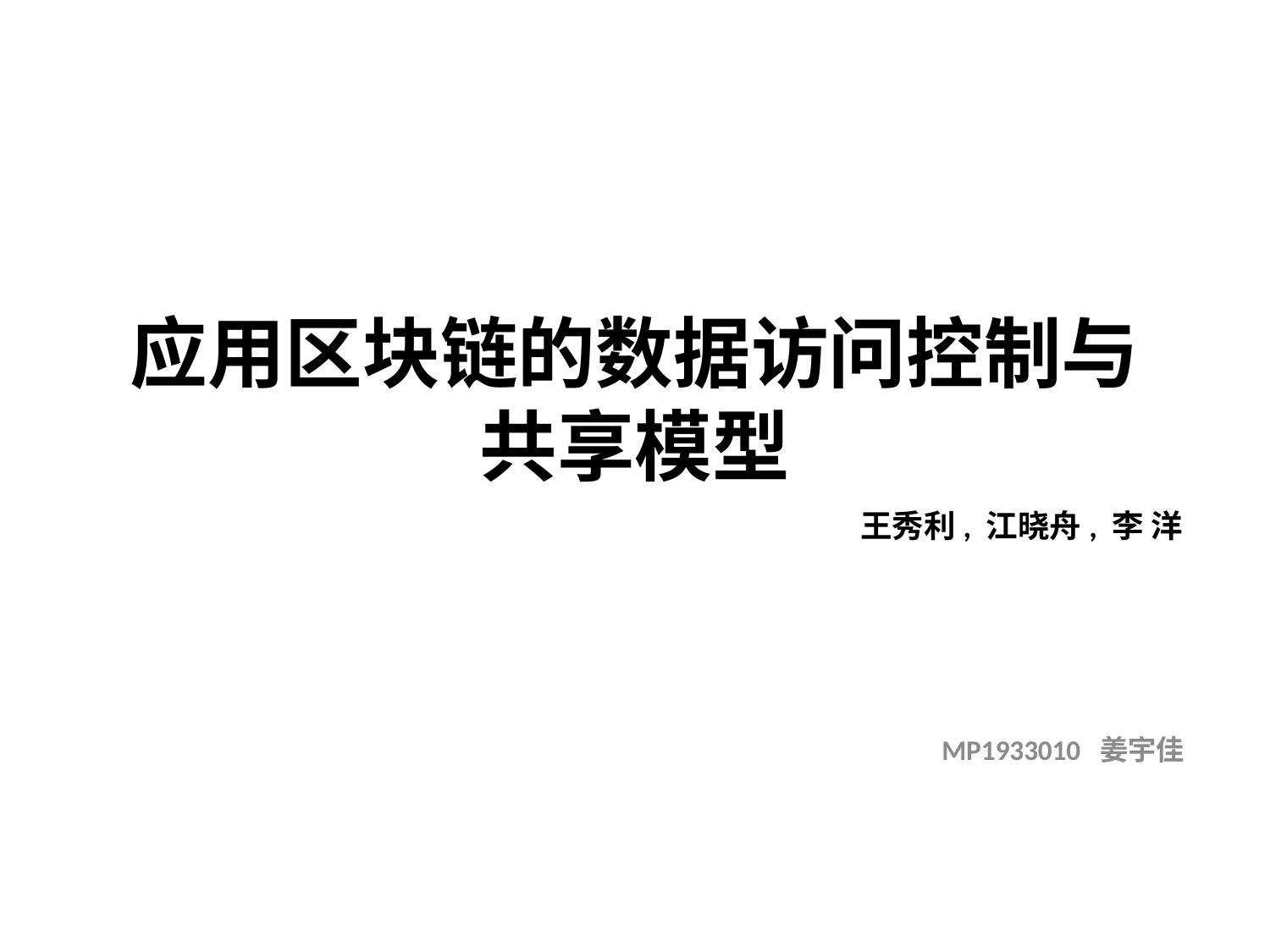

# 应用区块链的数据访问控制与共享模型
王秀利, 江晓舟, 李 洋
				MP1933010  姜宇佳